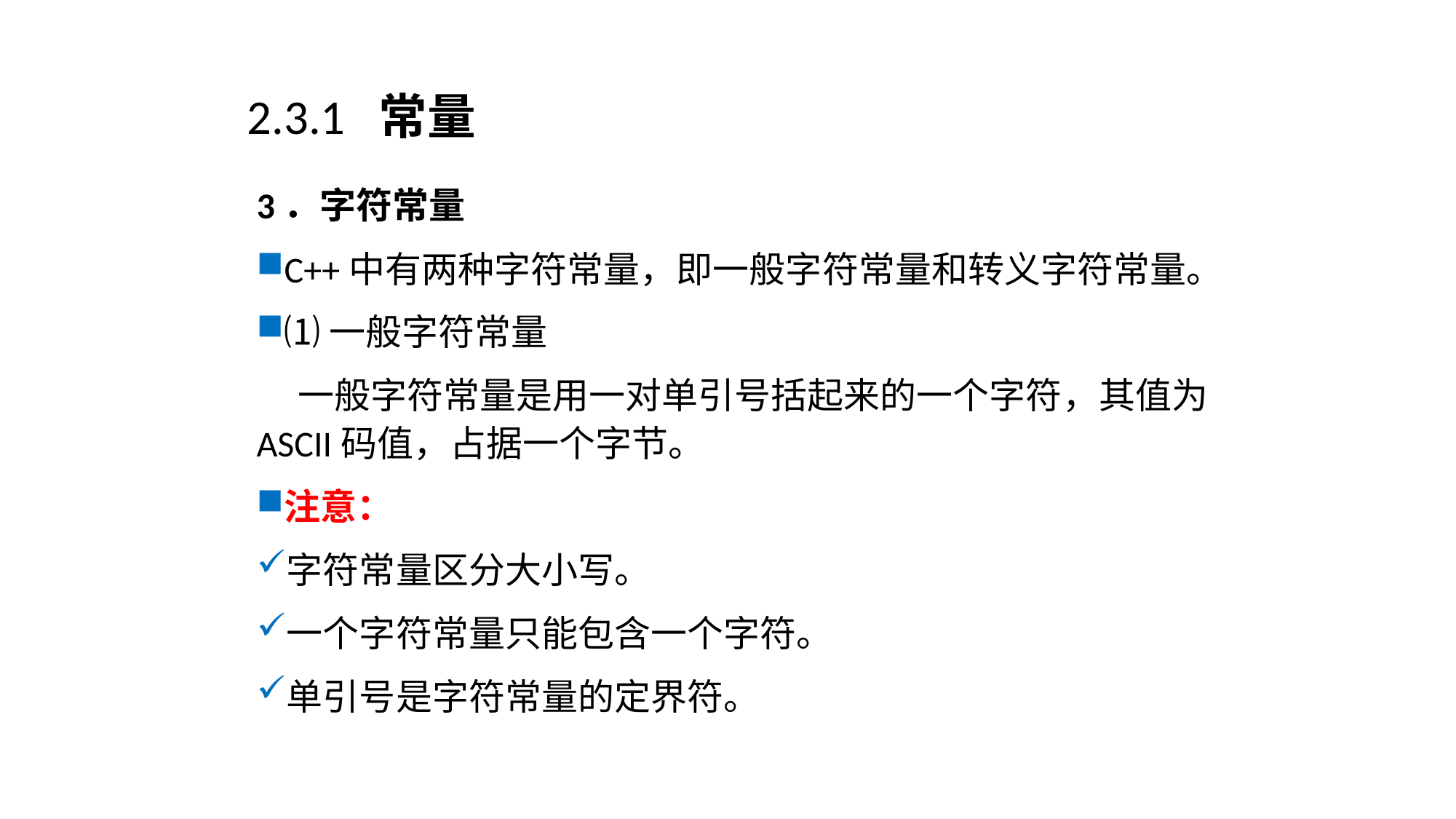

# 2.3.1  常量
3．字符常量
C++中有两种字符常量，即一般字符常量和转义字符常量。
⑴一般字符常量
    一般字符常量是用一对单引号括起来的一个字符，其值为ASCII码值，占据一个字节。
注意：
字符常量区分大小写。
一个字符常量只能包含一个字符。
单引号是字符常量的定界符。